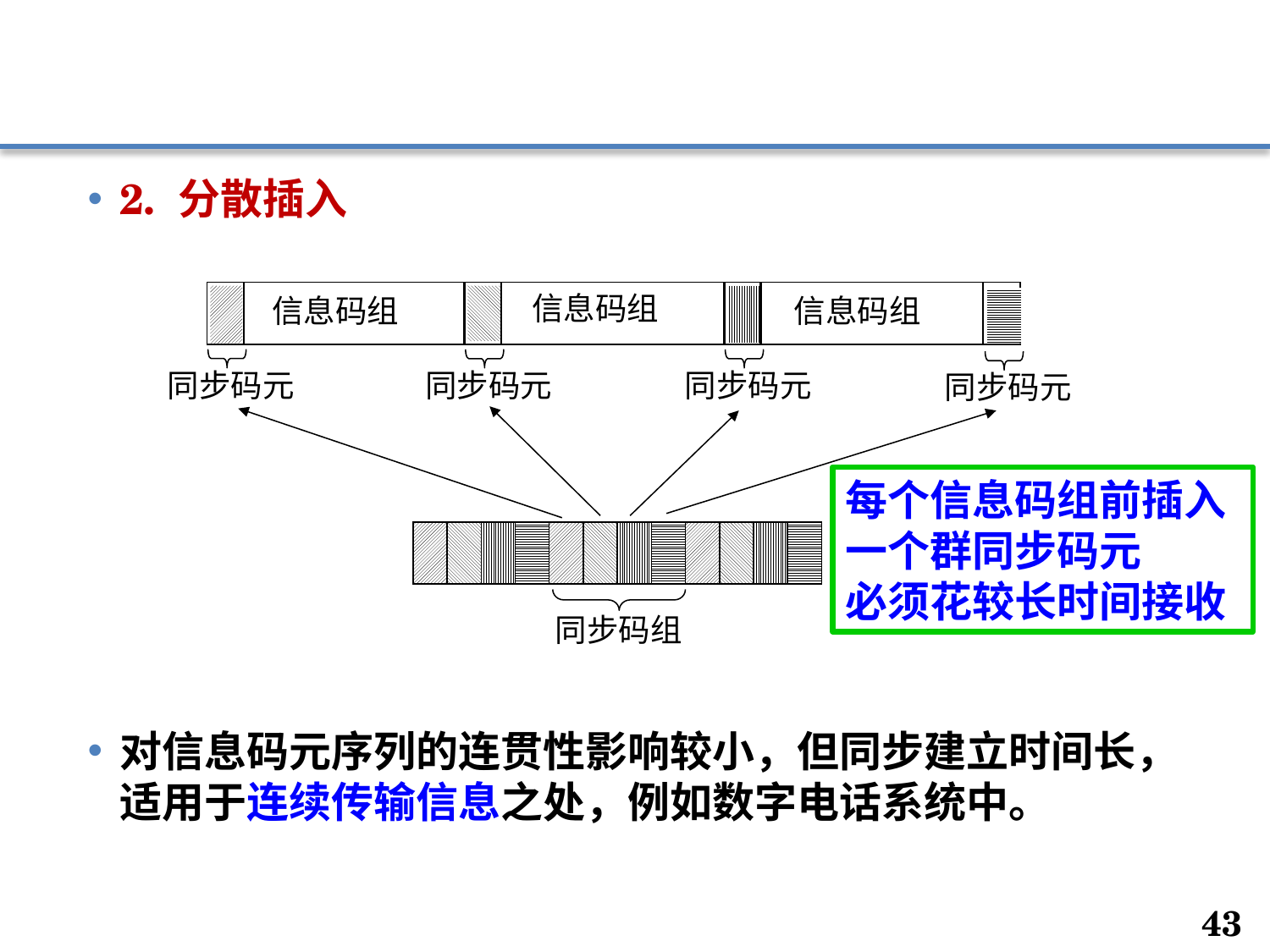

#
2. 分散插入

对信息码元序列的连贯性影响较小，但同步建立时间长，适用于连续传输信息之处，例如数字电话系统中。

同步码元

同步码组

同步码元

同步码元

同步码元

信息码组
信息码组
信息码组
每个信息码组前插入一个群同步码元
必须花较长时间接收
43